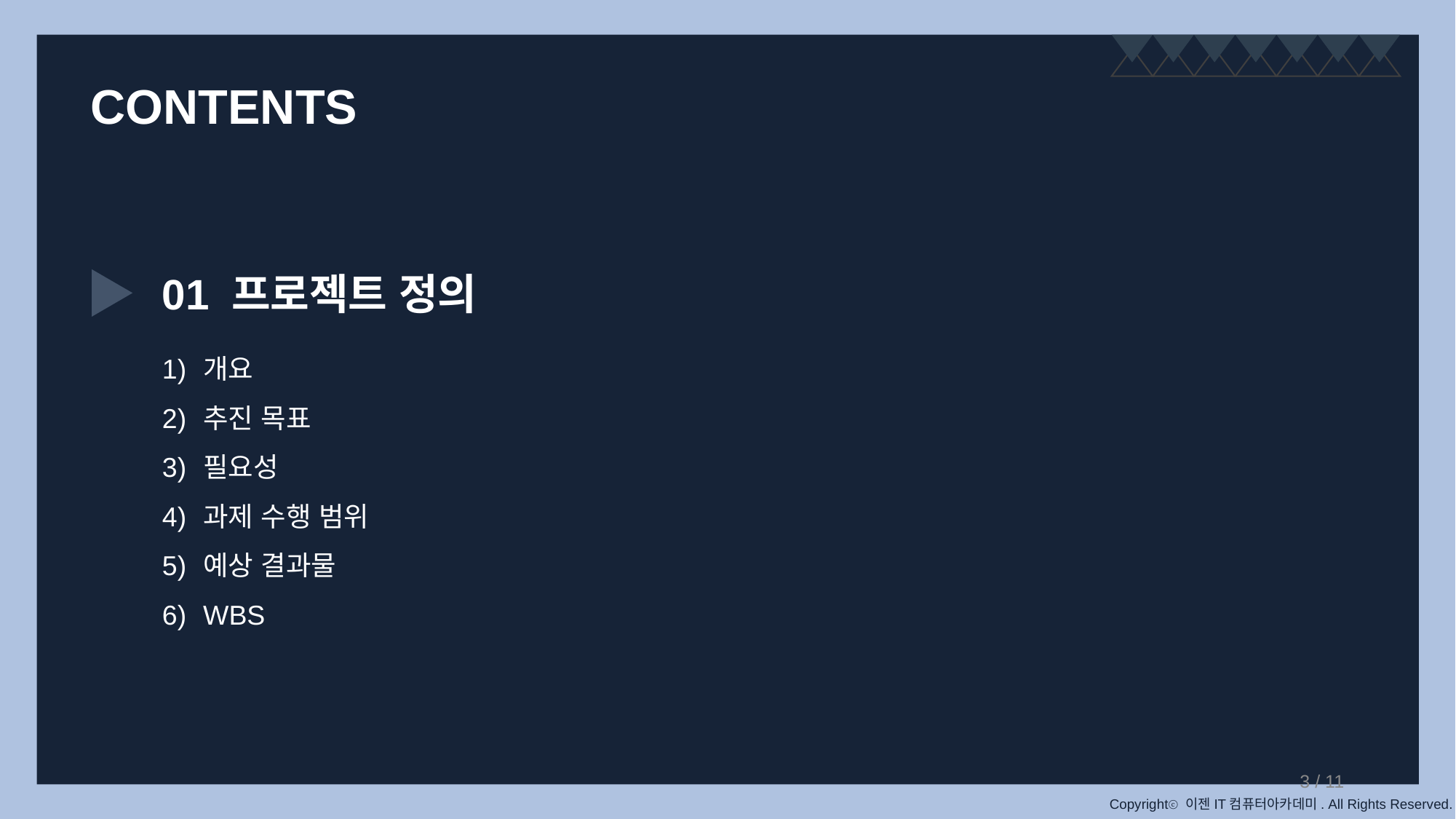

CONTENTS
01 프로젝트 정의

개요
추진 목표
필요성
과제 수행 범위
예상 결과물
WBS
3 / 11